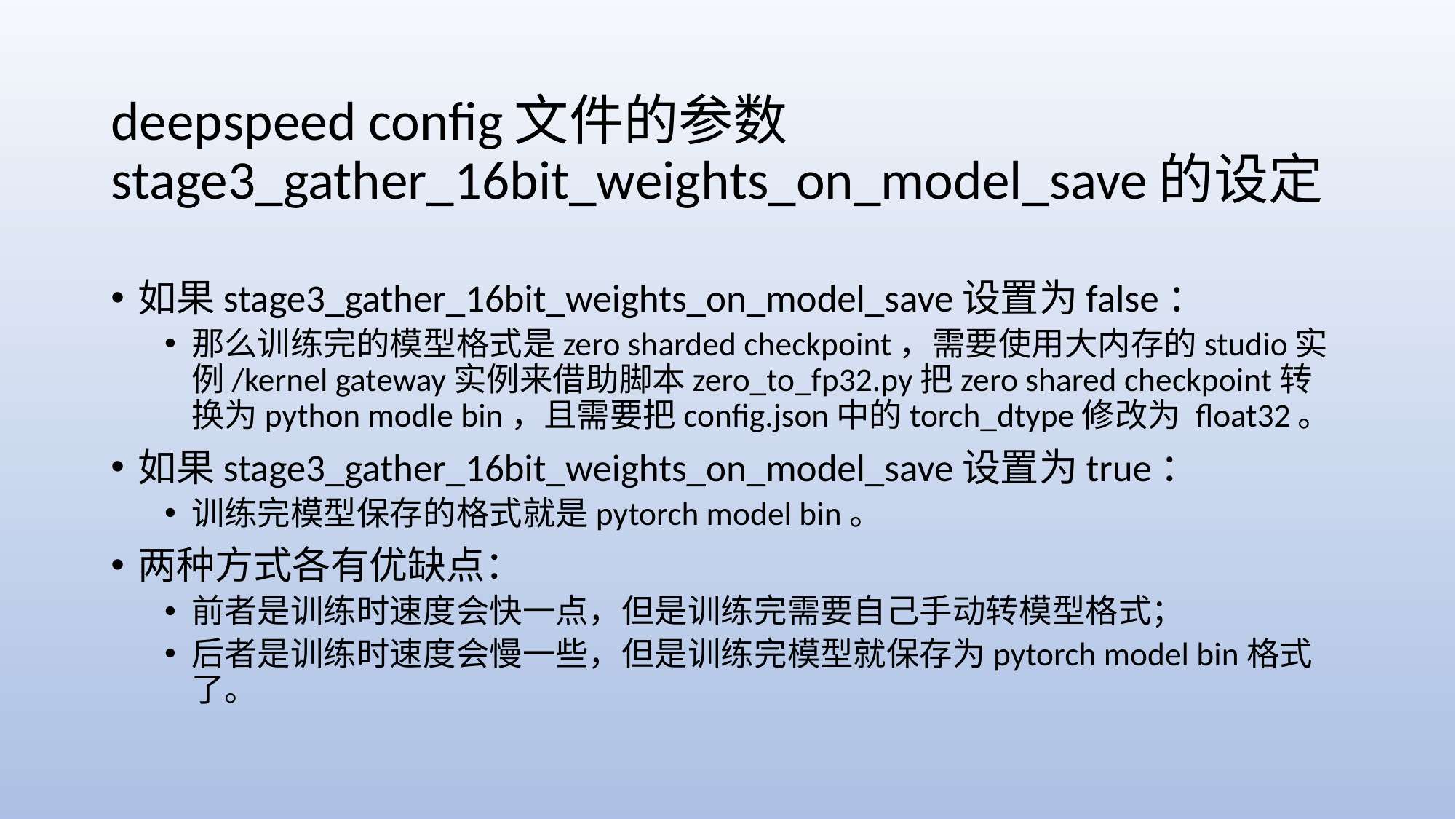

# deepspeed config文件的参数stage3_gather_16bit_weights_on_model_save的设定
如果stage3_gather_16bit_weights_on_model_save设置为false：
那么训练完的模型格式是zero sharded checkpoint，需要使用大内存的studio实例/kernel gateway实例来借助脚本zero_to_fp32.py把zero shared checkpoint转换为python modle bin，且需要把config.json中的torch_dtype修改为 float32。
如果stage3_gather_16bit_weights_on_model_save设置为true：
训练完模型保存的格式就是pytorch model bin。
两种方式各有优缺点：
前者是训练时速度会快一点，但是训练完需要自己手动转模型格式；
后者是训练时速度会慢一些，但是训练完模型就保存为pytorch model bin格式了。